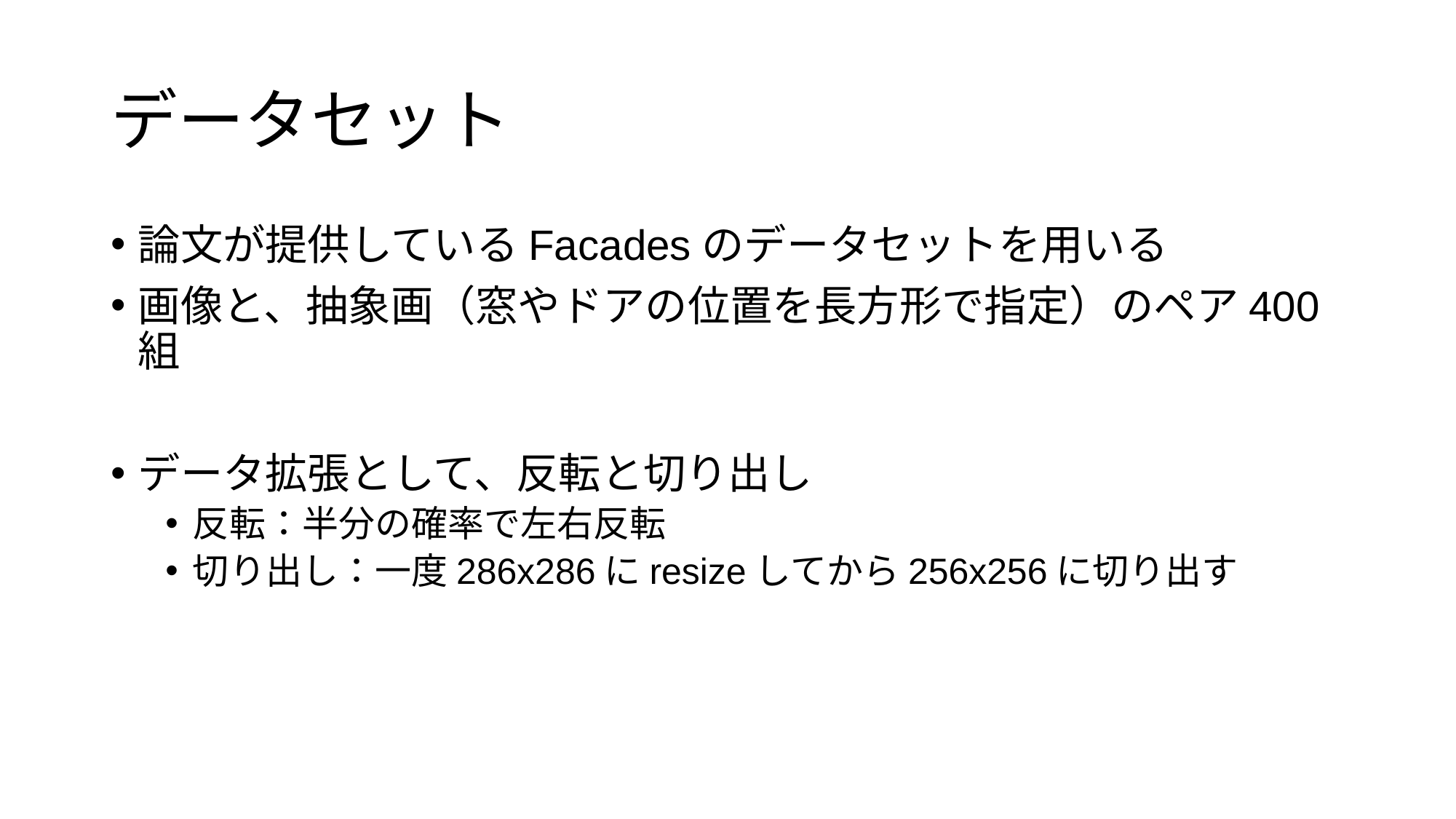

# データセット
論文が提供しているFacadesのデータセットを用いる
画像と、抽象画（窓やドアの位置を長方形で指定）のペア400組

データ拡張として、反転と切り出し
反転：半分の確率で左右反転
切り出し：一度286x286にresizeしてから256x256に切り出す